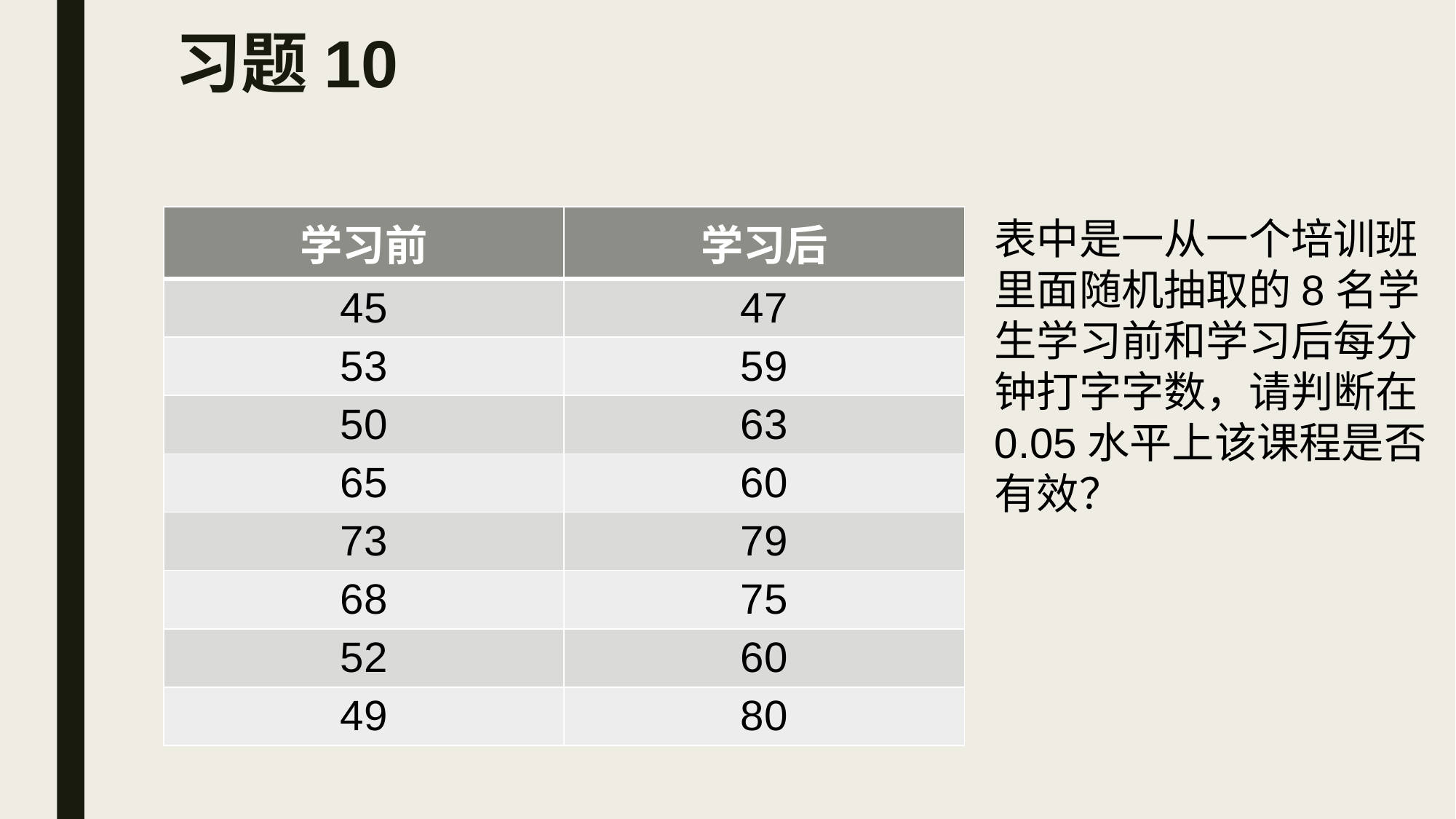

# 习题10
| 学习前 | 学习后 |
| --- | --- |
| 45 | 47 |
| 53 | 59 |
| 50 | 63 |
| 65 | 60 |
| 73 | 79 |
| 68 | 75 |
| 52 | 60 |
| 49 | 80 |
表中是一从一个培训班里面随机抽取的8名学生学习前和学习后每分钟打字字数，请判断在0.05水平上该课程是否有效？